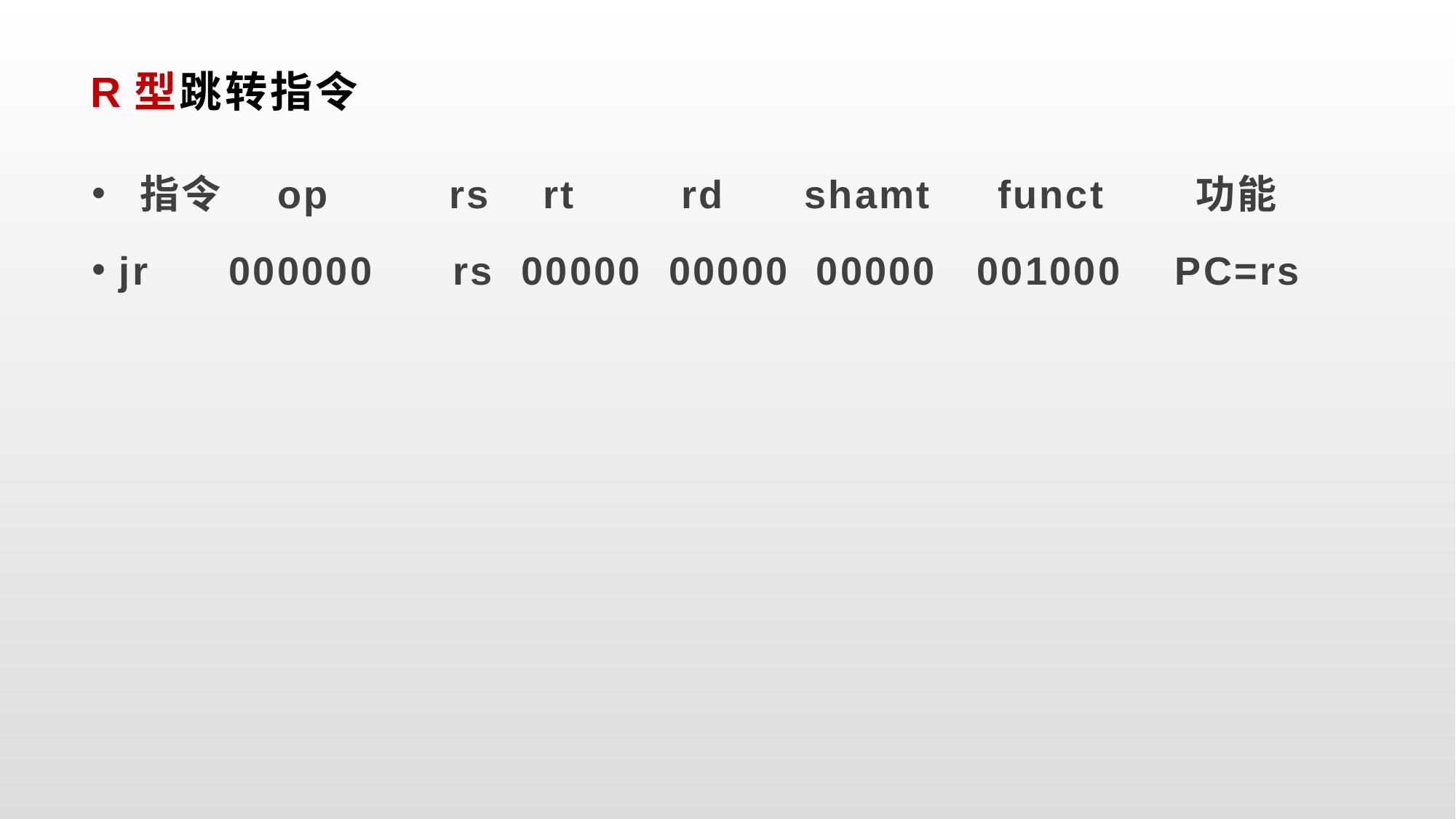

# R型跳转指令
 指令    op         rs    rt        rd      shamt     funct      功能
jr      000000      rs  00000  00000  00000   001000    PC=rs